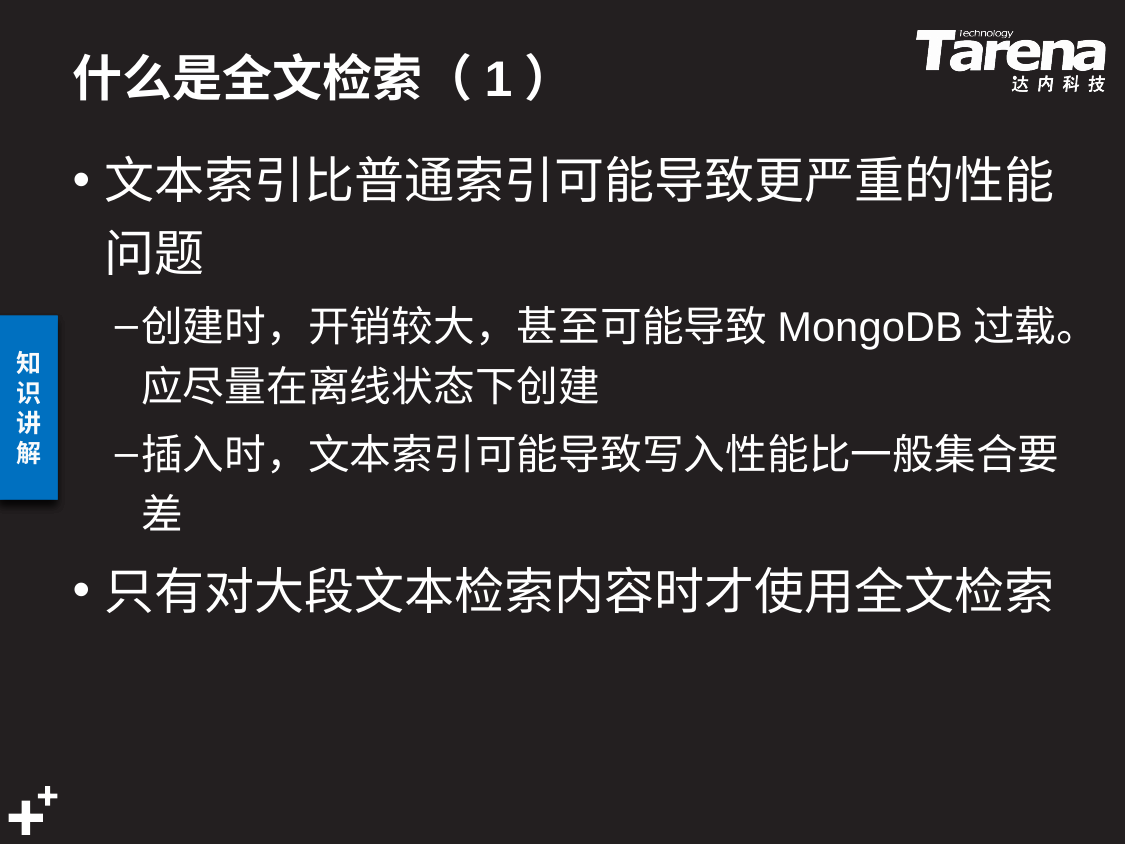

# 什么是全文检索（1）
文本索引比普通索引可能导致更严重的性能问题
创建时，开销较大，甚至可能导致MongoDB过载。应尽量在离线状态下创建
插入时，文本索引可能导致写入性能比一般集合要差
只有对大段文本检索内容时才使用全文检索